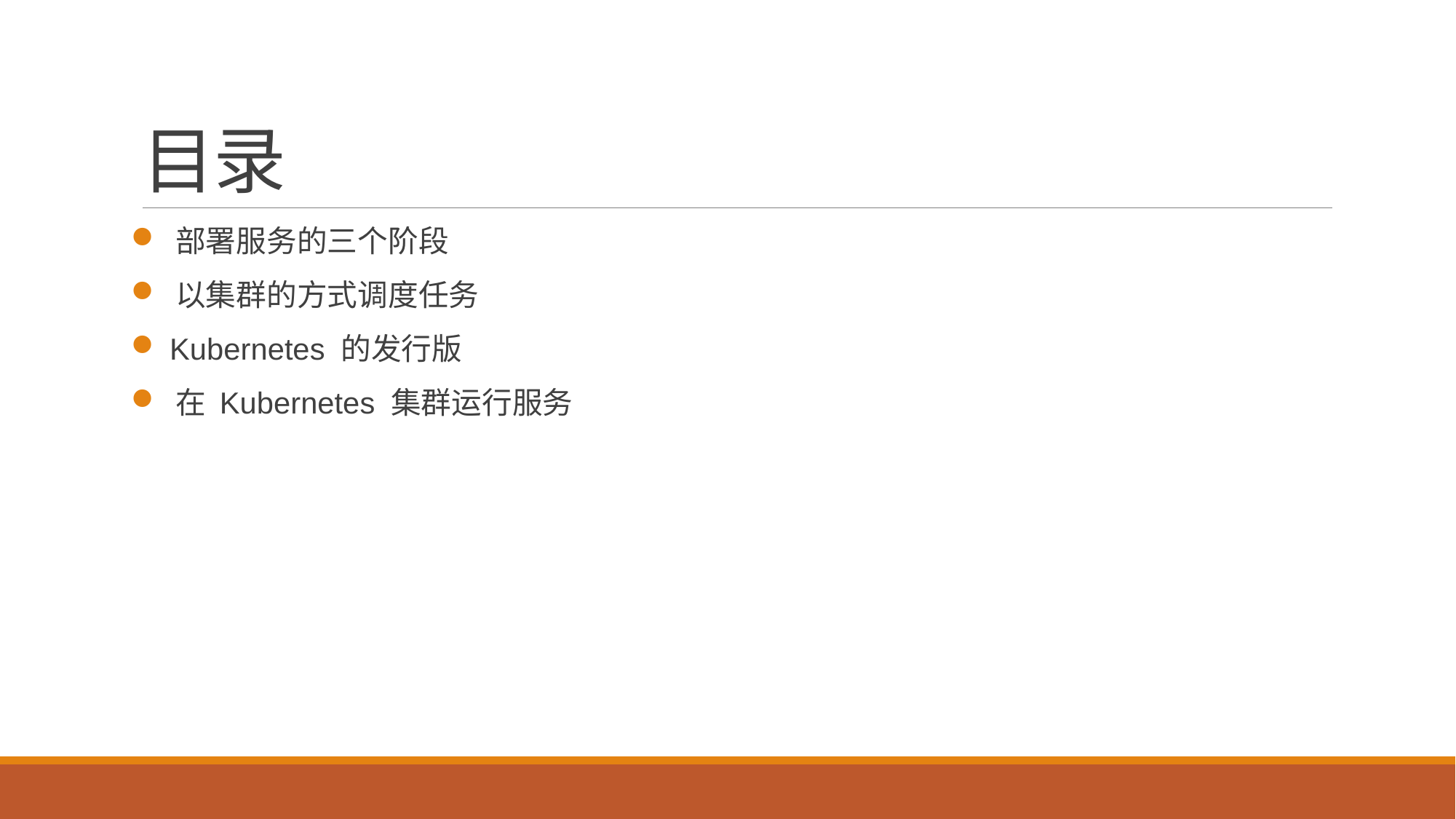

# 目录
 部署服务的三个阶段
 以集群的方式调度任务
 Kubernetes 的发行版
 在 Kubernetes 集群运行服务